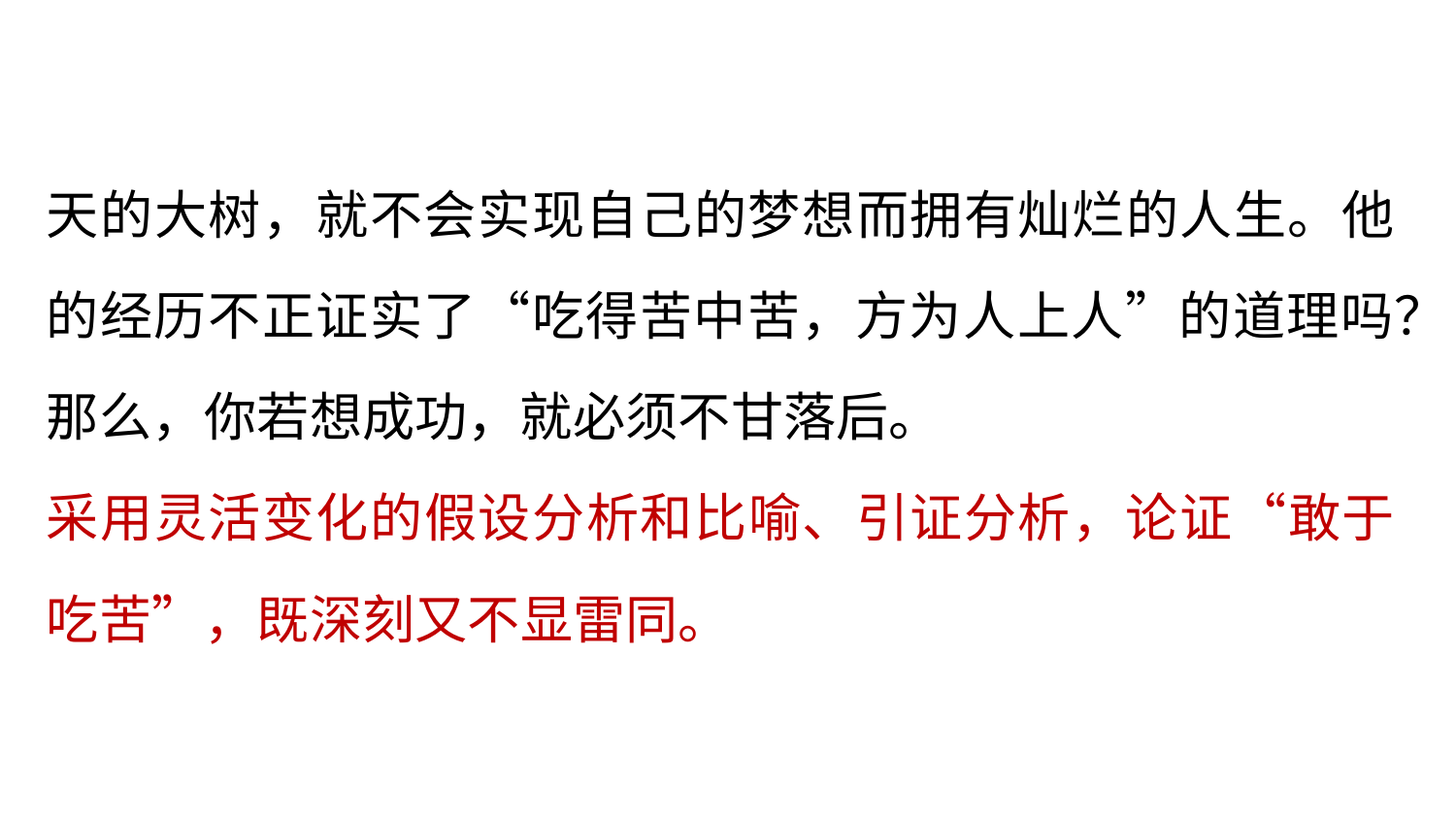

天的大树，就不会实现自己的梦想而拥有灿烂的人生。他的经历不正证实了“吃得苦中苦，方为人上人”的道理吗？那么，你若想成功，就必须不甘落后。
采用灵活变化的假设分析和比喻、引证分析，论证“敢于吃苦”，既深刻又不显雷同。